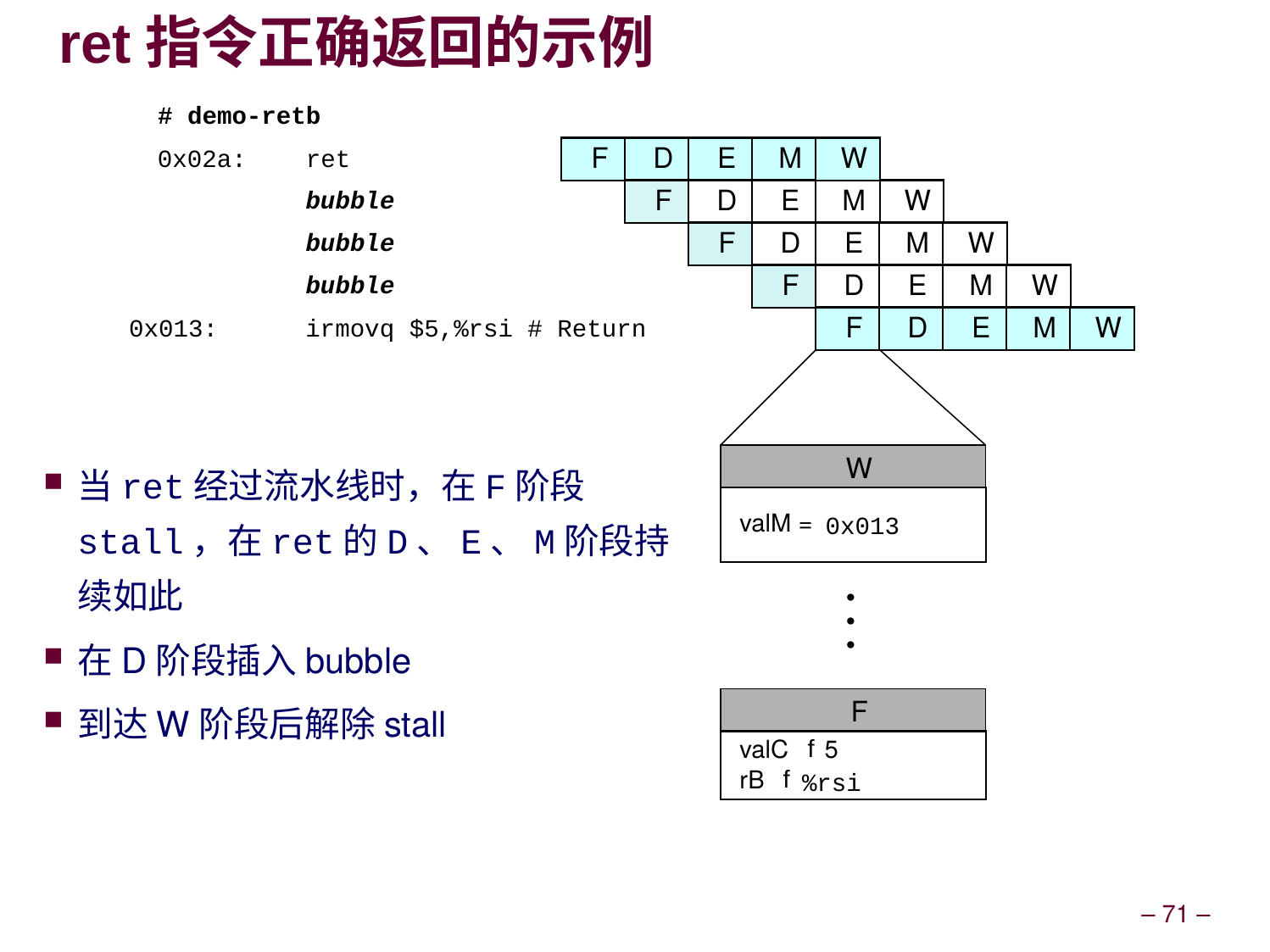

# ret指令正确返回的示例

# demo
-
retb

F
D
E
M
W
0x02a:    ret

F
D
E
M
W
bubble

F
D
E
M
W
bubble

F
D
E
M
W
bubble

F
F
D
D
E
E
M
M
W
W
0x013:
irmovq
$5,%
rsi
# Return

当ret经过流水线时，在F阶段stall，在ret的D、E、M阶段持续如此
在D阶段插入bubble
到达W阶段后解除stall

W
W

valM
valM
=
=
0x0b
0x013

•
•
•

F
F

f
f
valC
valC
5
5
f
f
rB
rB
%
%
rsi
esi